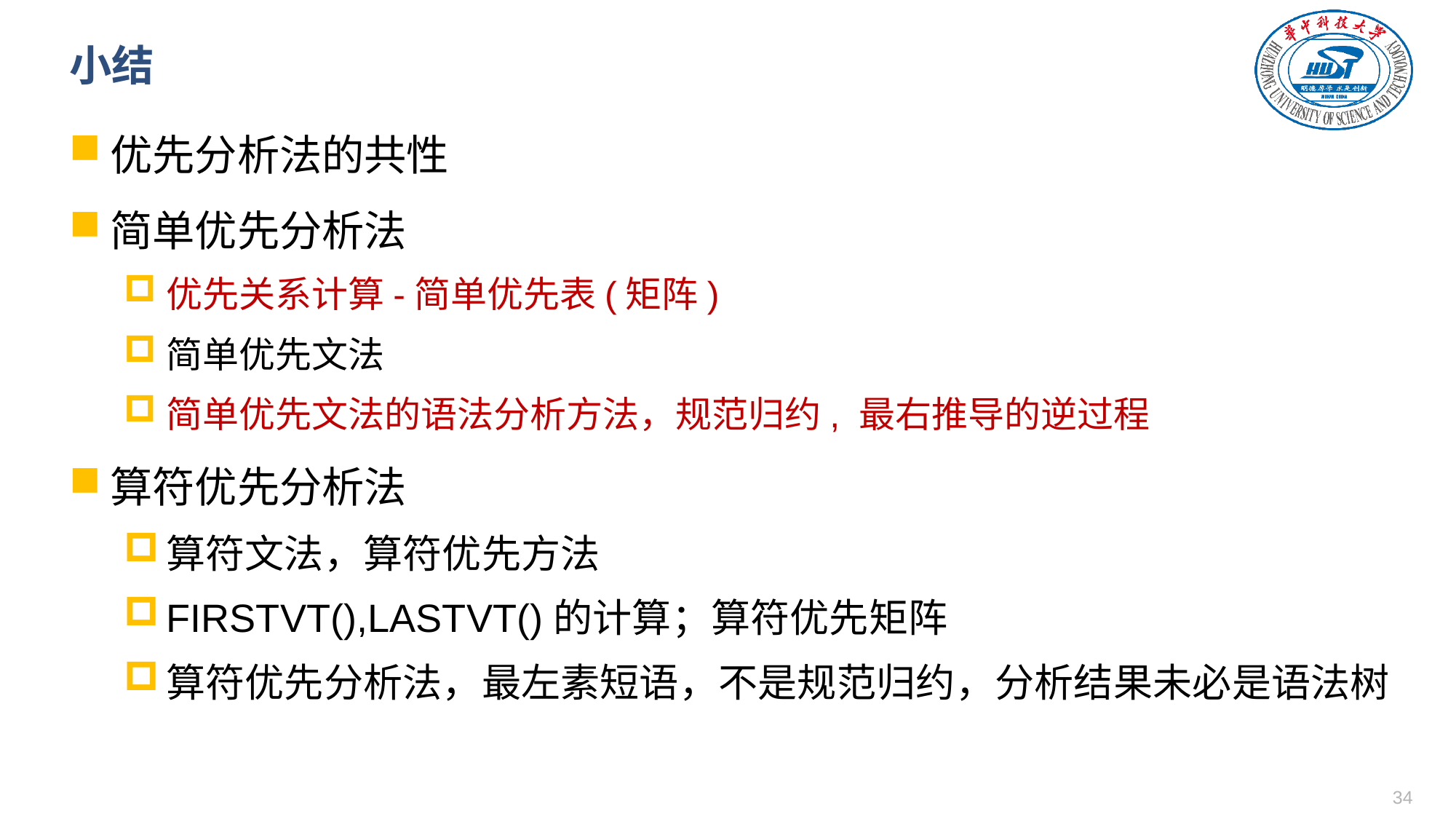

# 小结
优先分析法的共性
简单优先分析法
优先关系计算-简单优先表(矩阵)
简单优先文法
简单优先文法的语法分析方法，规范归约, 最右推导的逆过程
算符优先分析法
算符文法，算符优先方法
FIRSTVT(),LASTVT()的计算；算符优先矩阵
算符优先分析法，最左素短语，不是规范归约，分析结果未必是语法树
34